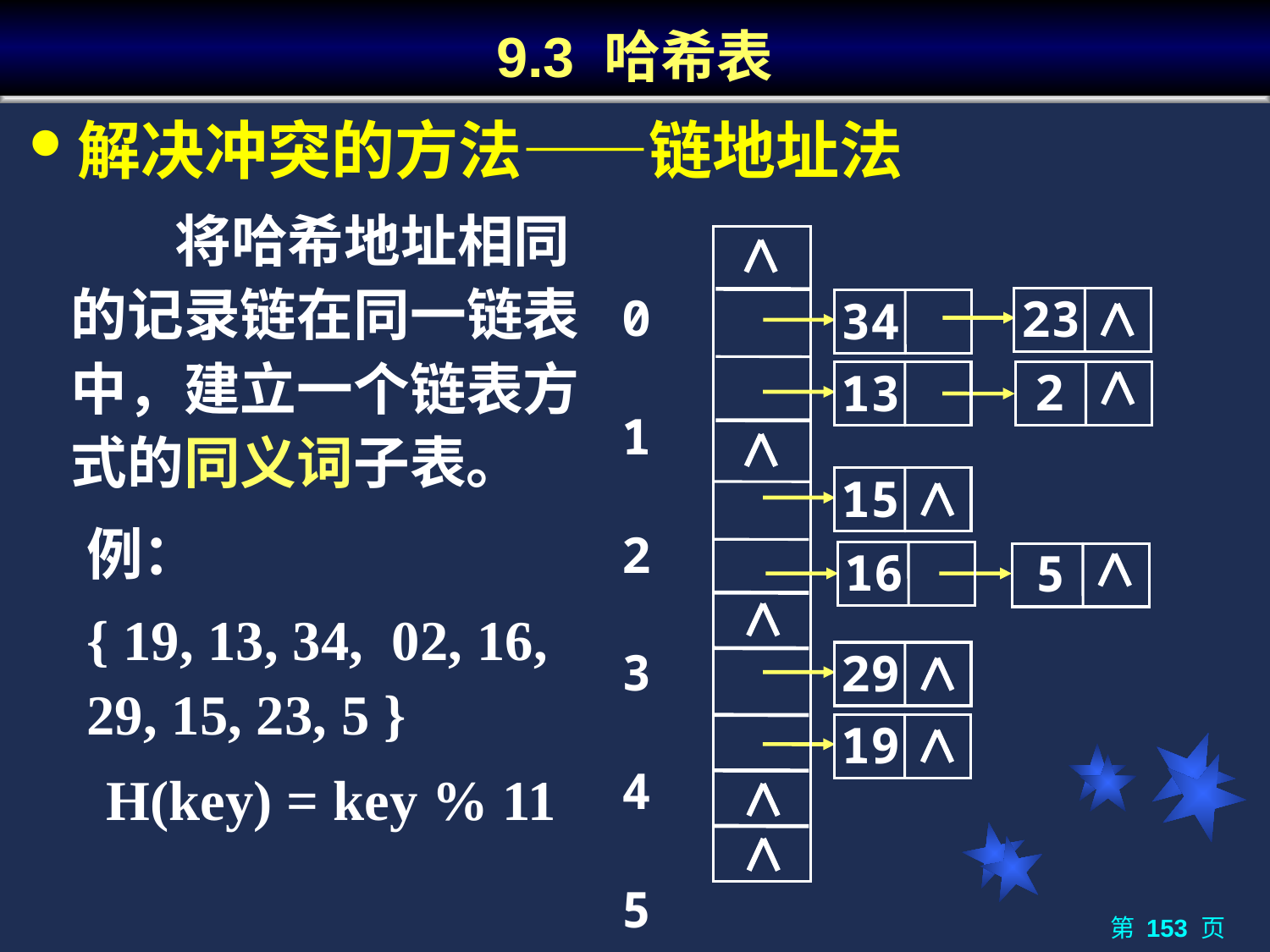

# 9.3 哈希表
解决冲突的方法——链地址法
       将哈希地址相同的记录链在同一链表中，建立一个链表方式的同义词子表。
  0
  1
  2
  3
  4
  5
  6
  7
  8
  9
 10

23

34

2

13

15

例：
{ 19, 13, 34,  02, 16,  29, 15, 23, 5 }
H(key) = key % 11
5

16

29

19

第 153 页